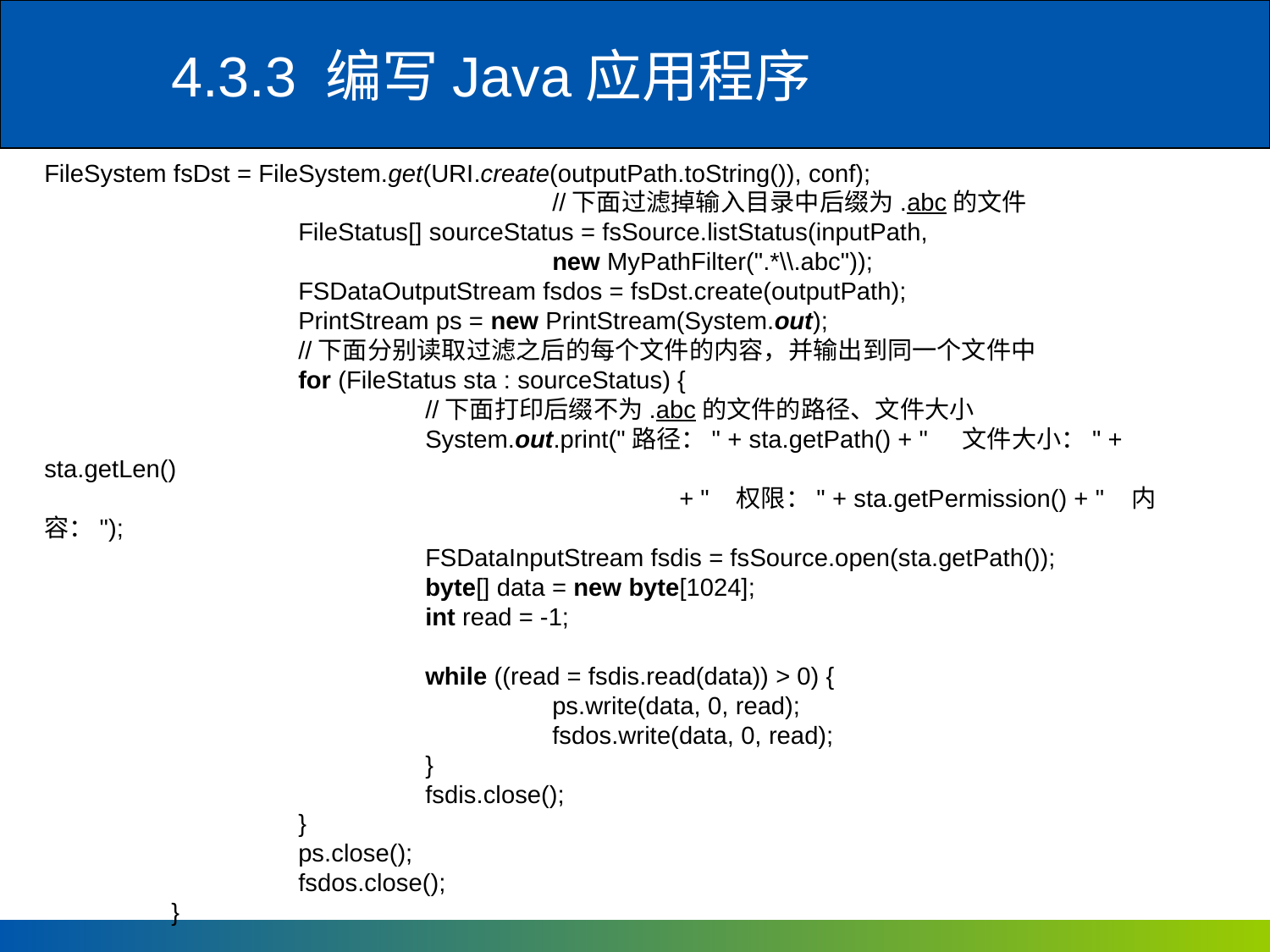

4.3.3 编写Java应用程序
FileSystem fsDst = FileSystem.get(URI.create(outputPath.toString()), conf);
				//下面过滤掉输入目录中后缀为.abc的文件
		FileStatus[] sourceStatus = fsSource.listStatus(inputPath,
				new MyPathFilter(".*\\.abc"));
		FSDataOutputStream fsdos = fsDst.create(outputPath);
		PrintStream ps = new PrintStream(System.out);
		//下面分别读取过滤之后的每个文件的内容，并输出到同一个文件中
		for (FileStatus sta : sourceStatus) {
			//下面打印后缀不为.abc的文件的路径、文件大小
			System.out.print("路径：" + sta.getPath() + "    文件大小：" + sta.getLen()
					+ "   权限：" + sta.getPermission() + "   内容：");
			FSDataInputStream fsdis = fsSource.open(sta.getPath());
			byte[] data = new byte[1024];
			int read = -1;

			while ((read = fsdis.read(data)) > 0) {
				ps.write(data, 0, read);
				fsdos.write(data, 0, read);
			}
			fsdis.close();
		}
		ps.close();
		fsdos.close();
	}